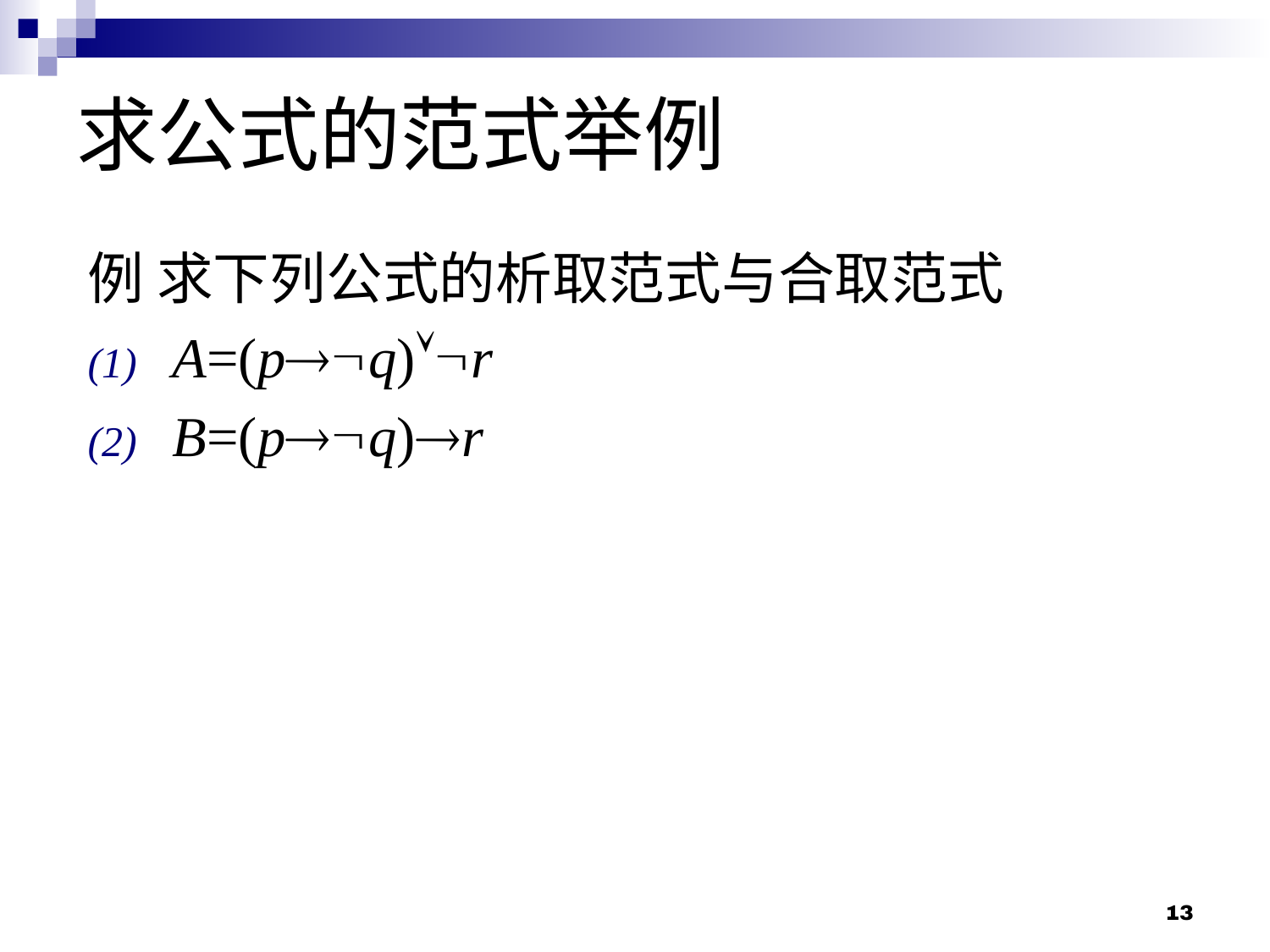

# 求公式的范式举例
例 求下列公式的析取范式与合取范式
A=(p→¬q)∨¬r
B=(p→¬q)→r
13